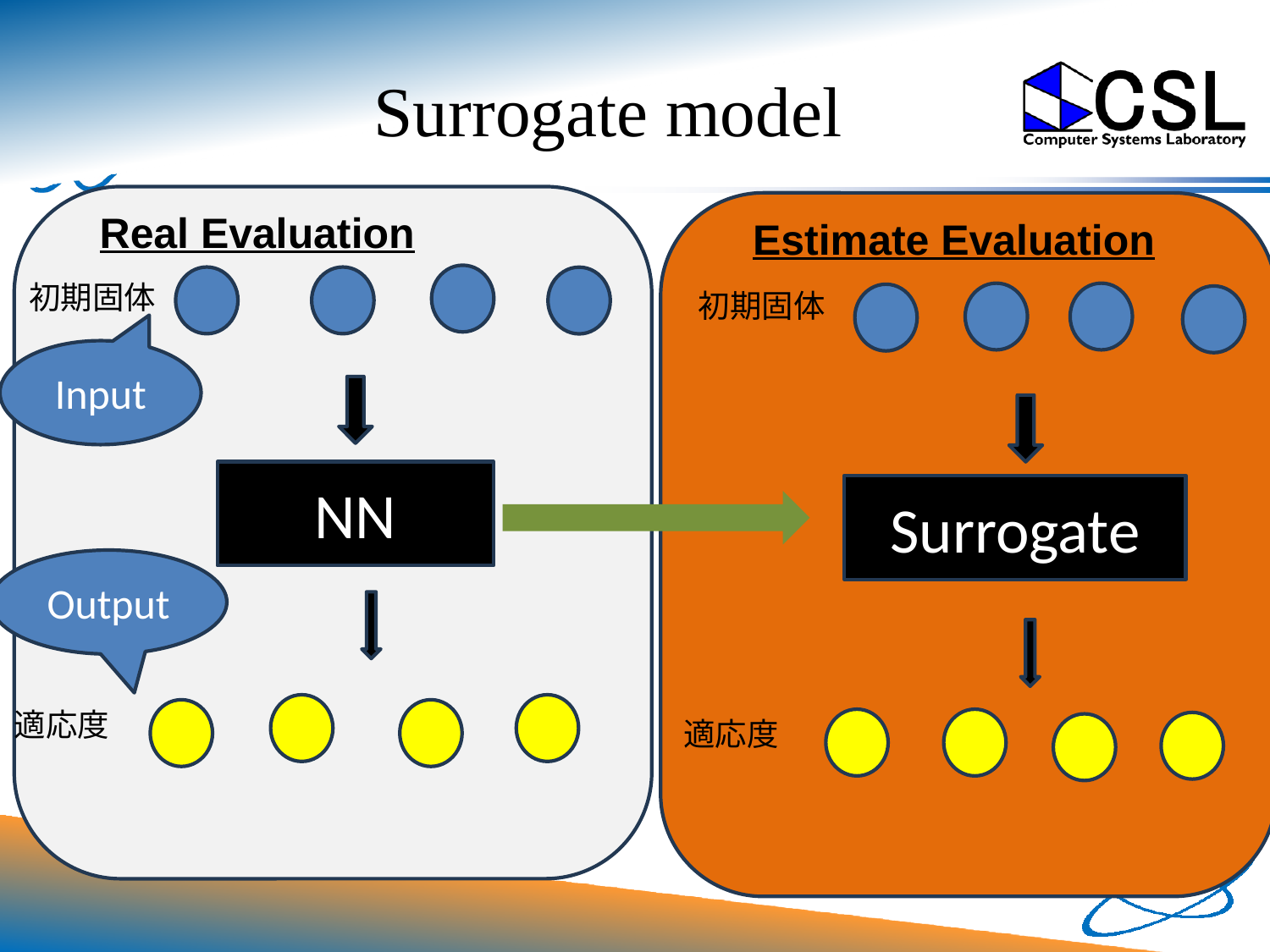

# Surrogate model

Real Evaluation
Estimate Evaluation

初期固体

初期固体
Input

NN
Surrogate

Output

適応度

適応度

7